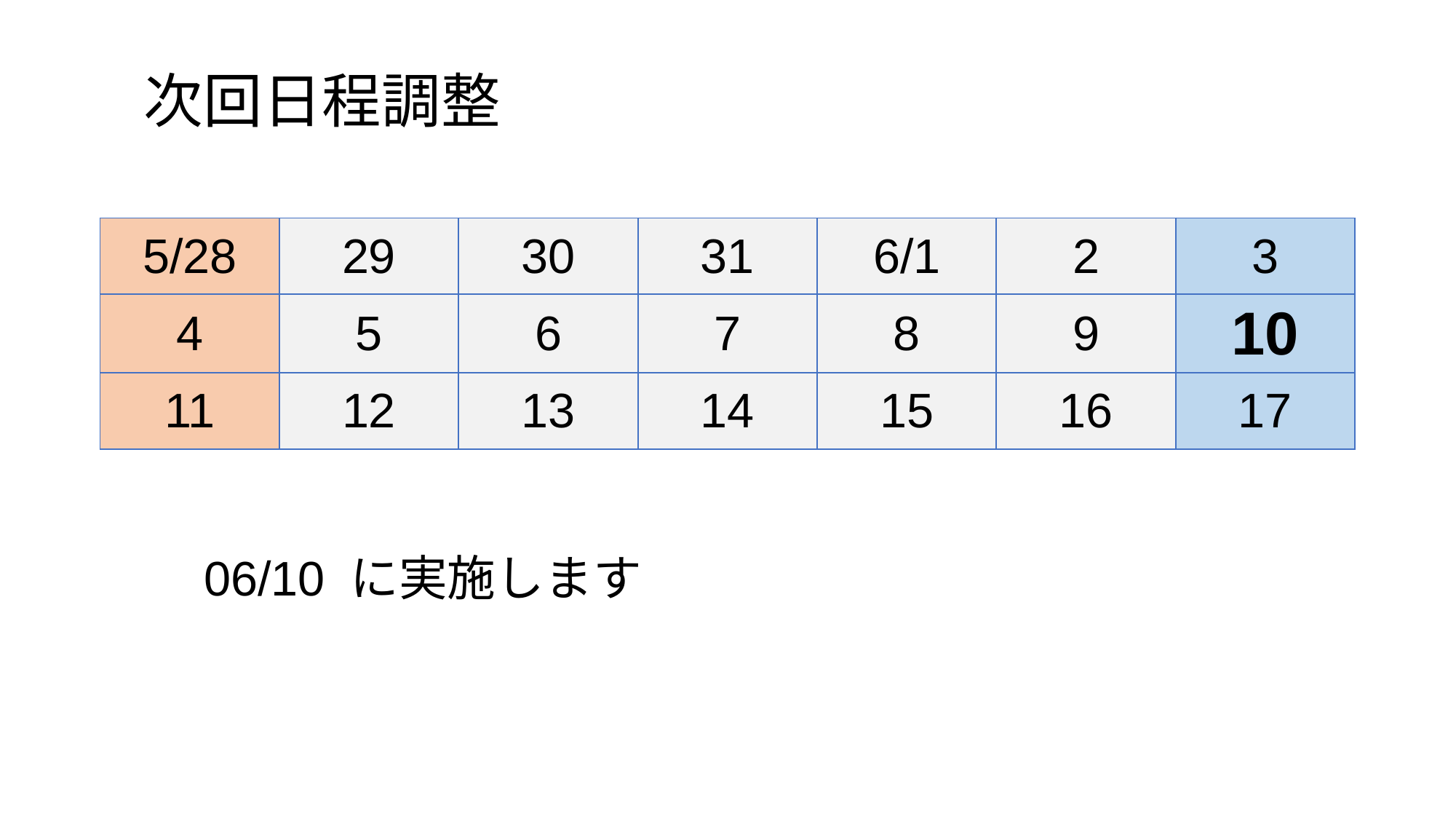

# 次回日程調整
| 5/28 | 29 | 30 | 31 | 6/1 | 2 | 3 |
| --- | --- | --- | --- | --- | --- | --- |
| 4 | 5 | 6 | 7 | 8 | 9 | 10 |
| 11 | 12 | 13 | 14 | 15 | 16 | 17 |
06/10 に実施します